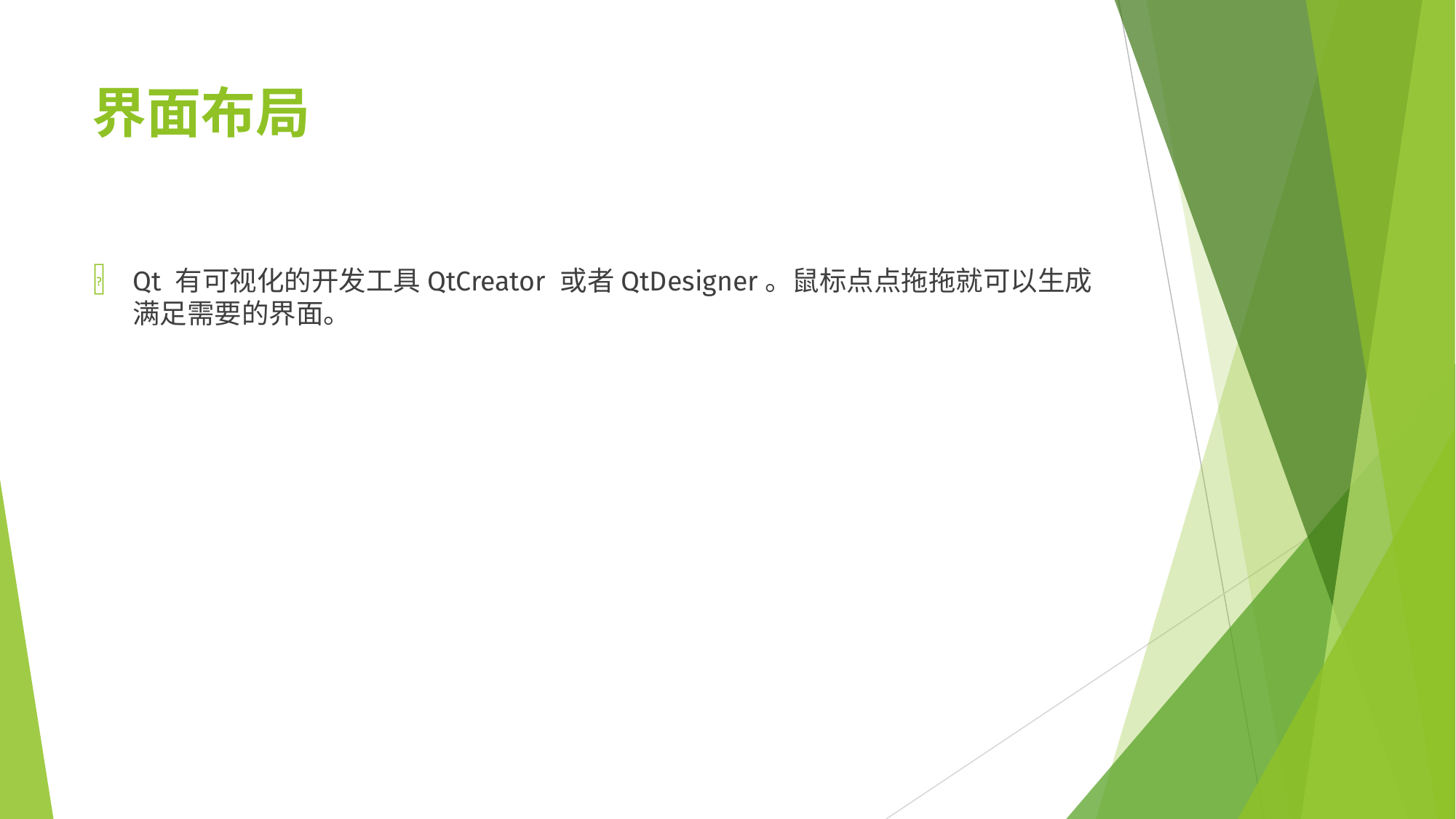

# 界面布局
Qt 有可视化的开发工具QtCreator 或者QtDesigner。鼠标点点拖拖就可以生成满足需要的界面。